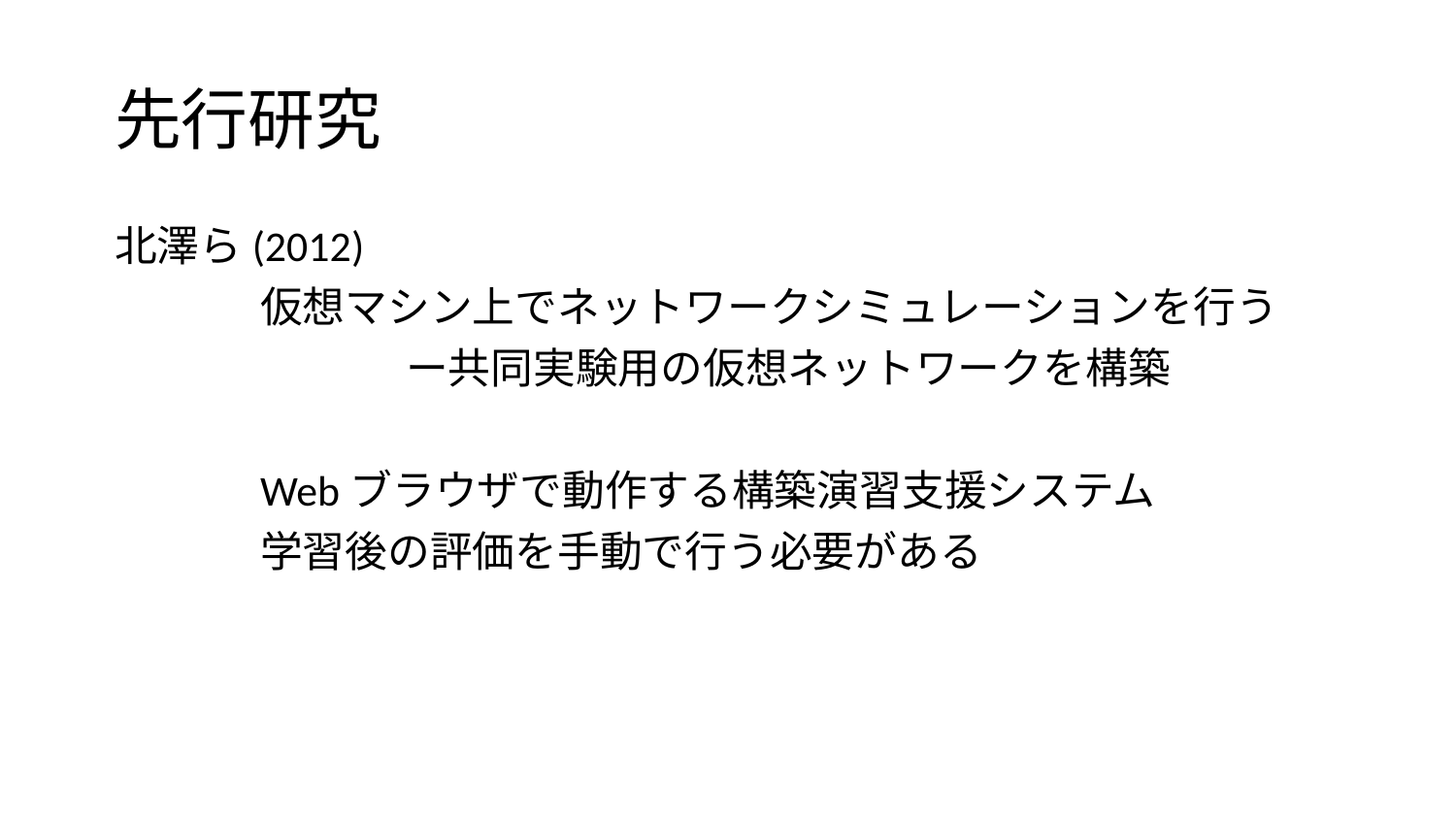

# 先行研究
北澤ら(2012)
	仮想マシン上でネットワークシミュレーションを行う
		ー共同実験用の仮想ネットワークを構築

	Webブラウザで動作する構築演習支援システム
	学習後の評価を手動で行う必要がある